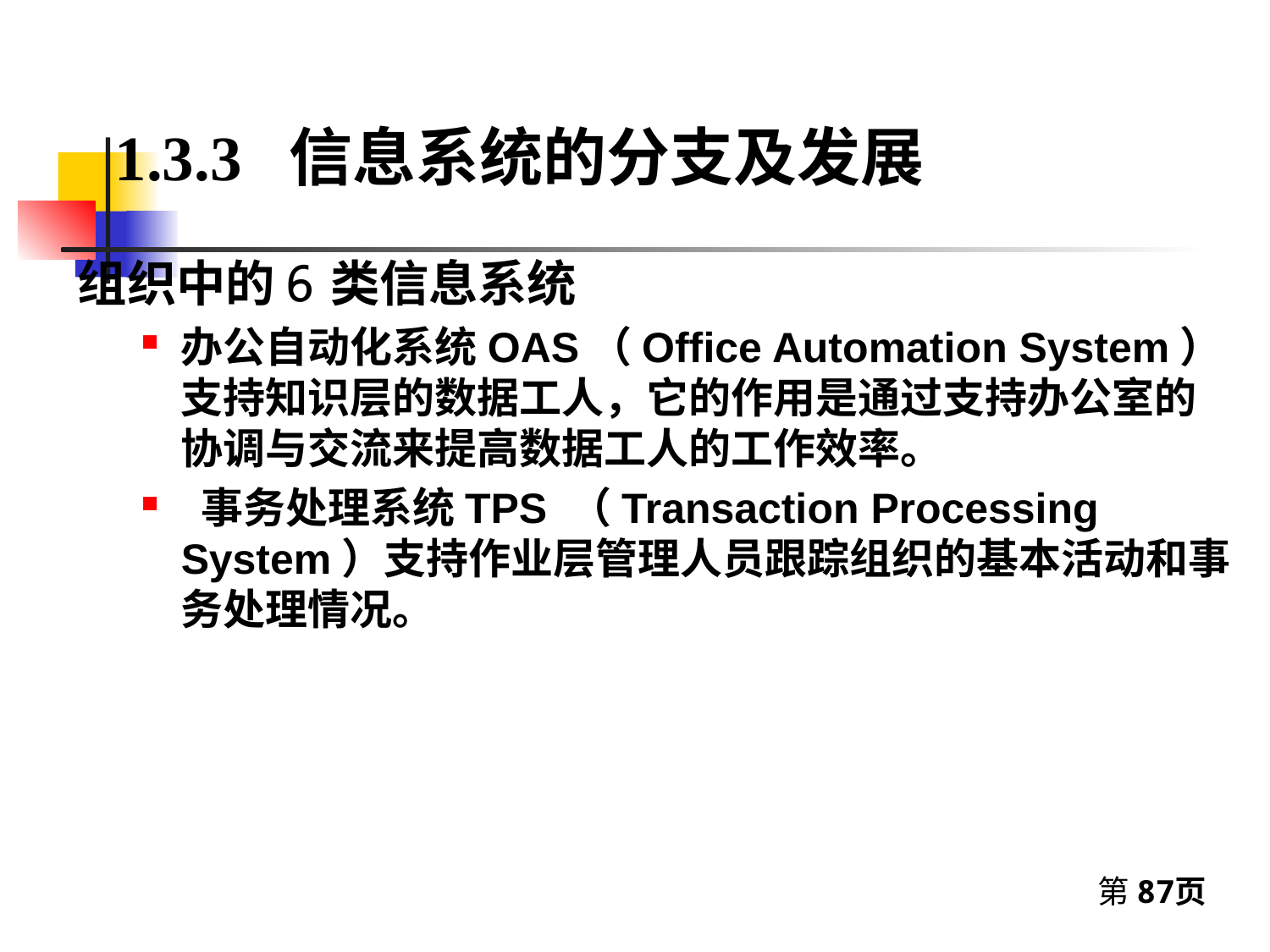

# 1.3.3  信息系统的分支及发展
组织中的6类信息系统
办公自动化系统OAS（Office Automation System）支持知识层的数据工人，它的作用是通过支持办公室的协调与交流来提高数据工人的工作效率。
 事务处理系统TPS （Transaction Processing System）支持作业层管理人员跟踪组织的基本活动和事务处理情况。